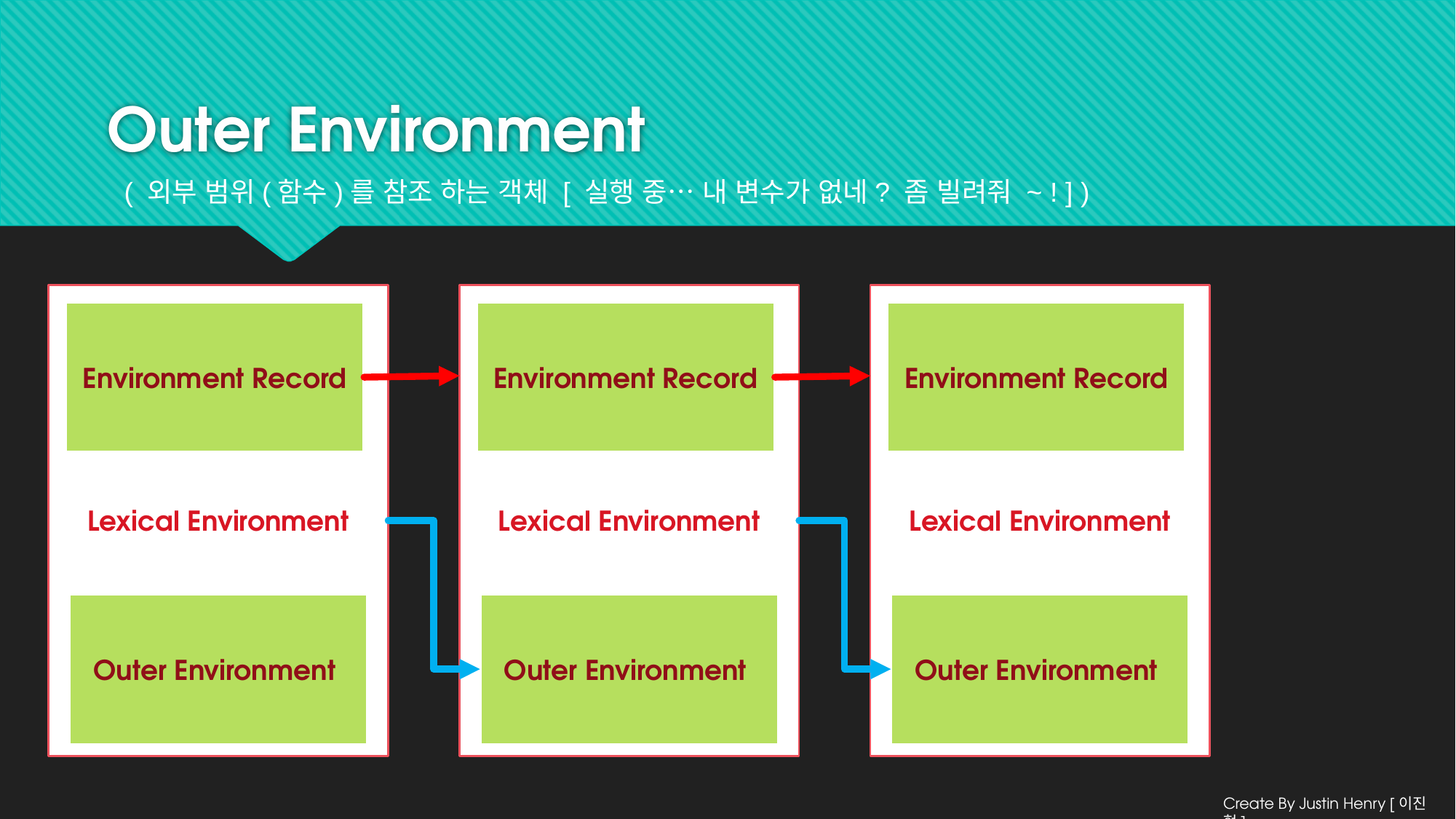

# Outer Environment
( 외부 범위(함수)를 참조 하는 객체 [ 실행 중… 내 변수가 없네? 좀 빌려줘 ~ ! ] )
Lexical Environment
Lexical Environment
Lexical Environment
Environment Record
Environment Record
Environment Record
Outer Environment
Outer Environment
Outer Environment
Create By Justin Henry [이진혁]